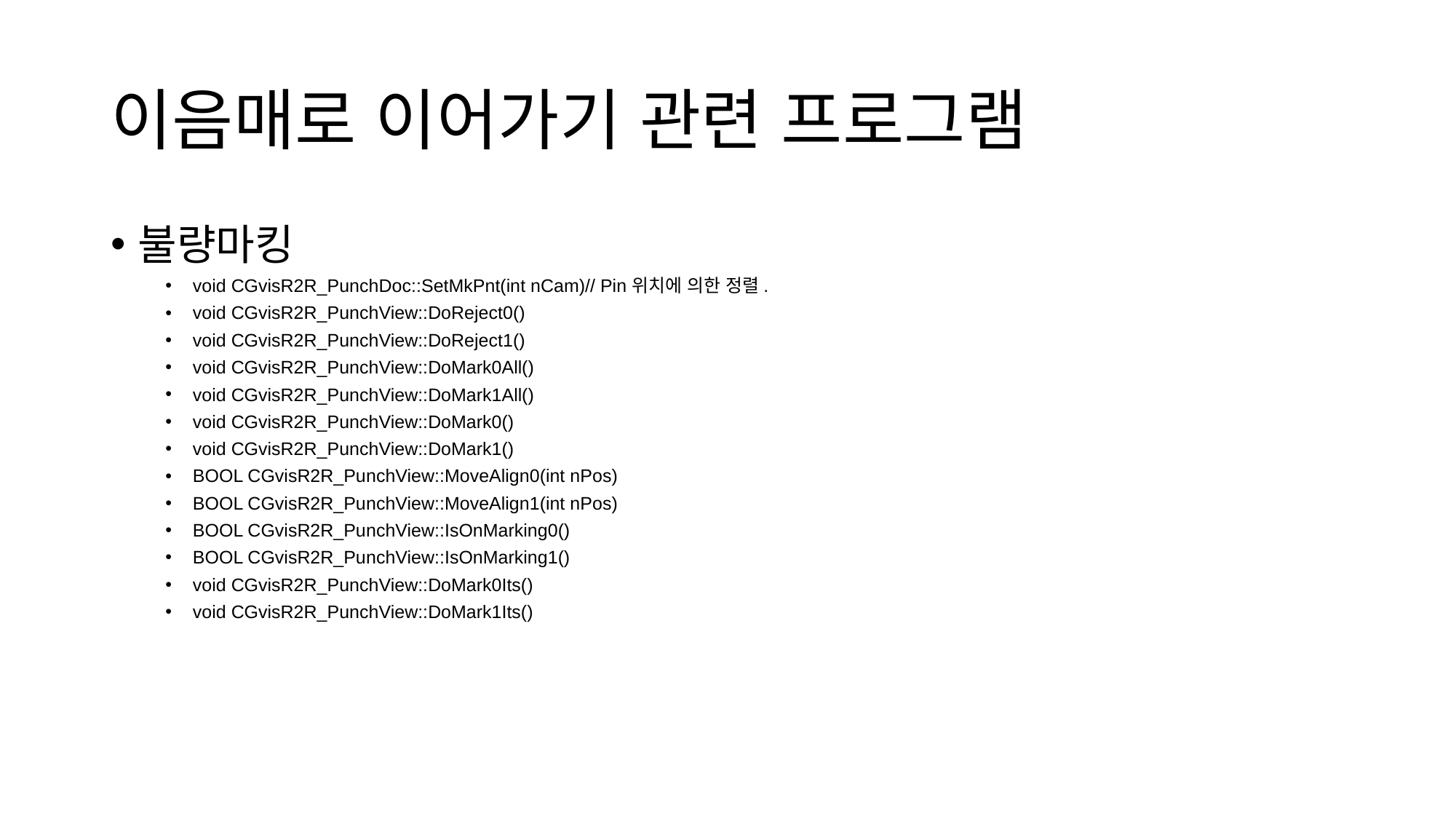

# 이음매로 이어가기 관련 프로그램
불량마킹
void CGvisR2R_PunchDoc::SetMkPnt(int nCam)// Pin위치에 의한 정렬.
void CGvisR2R_PunchView::DoReject0()
void CGvisR2R_PunchView::DoReject1()
void CGvisR2R_PunchView::DoMark0All()
void CGvisR2R_PunchView::DoMark1All()
void CGvisR2R_PunchView::DoMark0()
void CGvisR2R_PunchView::DoMark1()
BOOL CGvisR2R_PunchView::MoveAlign0(int nPos)
BOOL CGvisR2R_PunchView::MoveAlign1(int nPos)
BOOL CGvisR2R_PunchView::IsOnMarking0()
BOOL CGvisR2R_PunchView::IsOnMarking1()
void CGvisR2R_PunchView::DoMark0Its()
void CGvisR2R_PunchView::DoMark1Its()